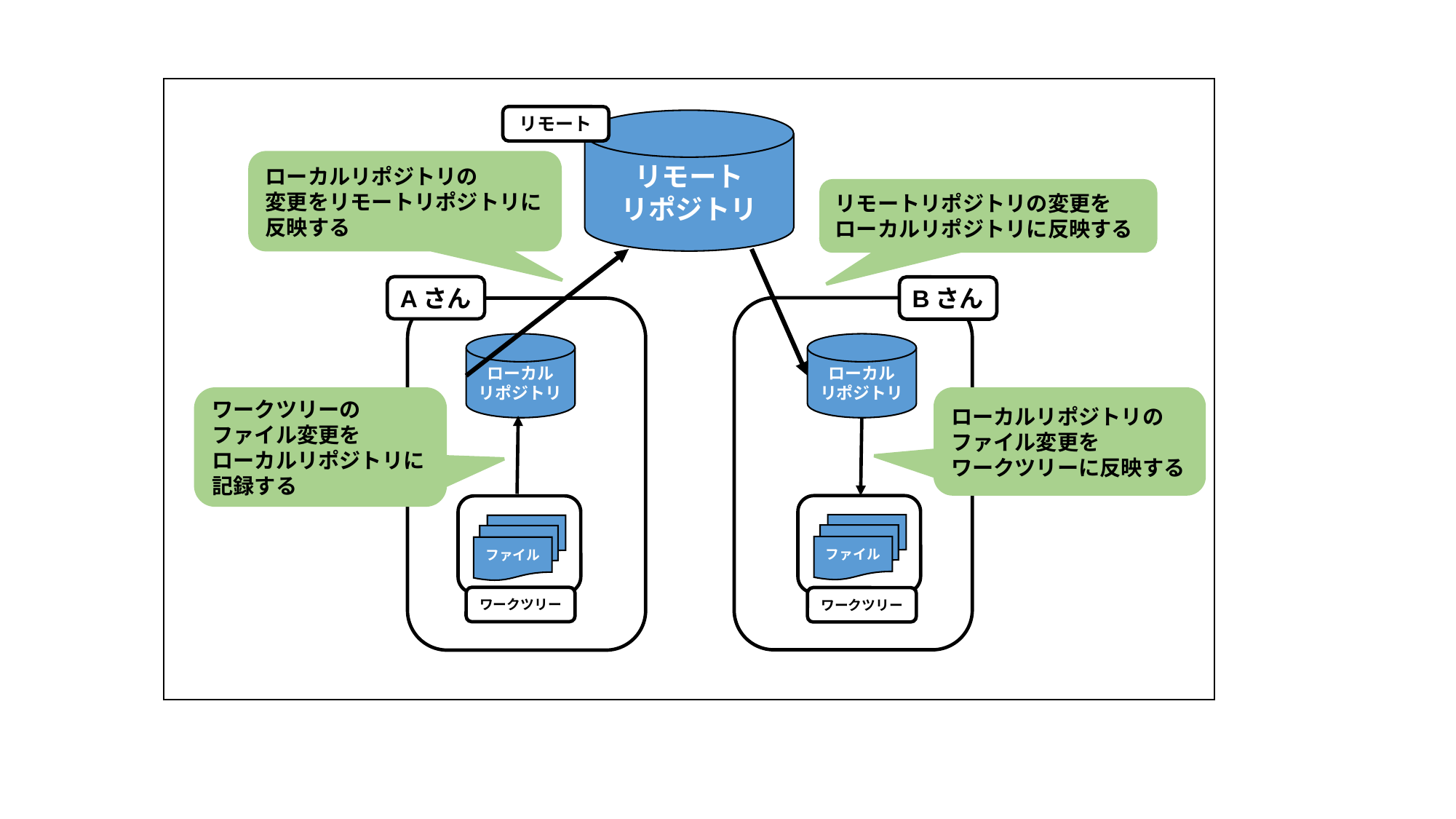

リモート
リモート
リポジトリ
ローカルリポジトリの
変更をリモートリポジトリに
反映する
リモートリポジトリの変更をローカルリポジトリに反映する
Aさん
Bさん

ローカル
リポジトリ
ローカル
リポジトリ
ワークツリーの
ファイル変更を
ローカルリポジトリに
記録する
ローカルリポジトリの
ファイル変更を
ワークツリーに反映する

ファイル
ファイル
ワークツリー
ワークツリー